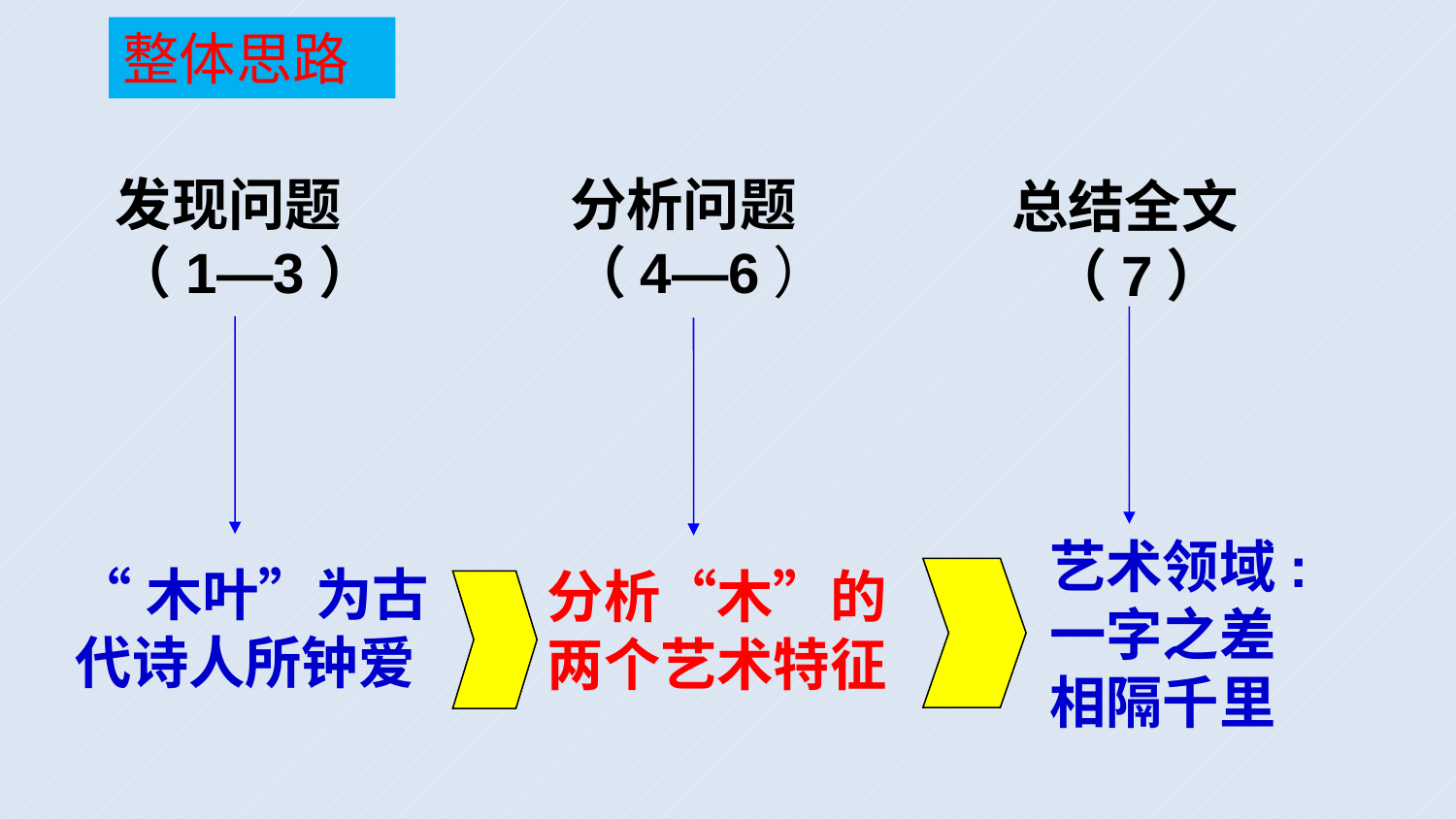

整体思路

发现问题（1—3）
分析问题
（4—6）
总结全文
  （7）

艺术领域:
一字之差
相隔千里
“木叶”为古代诗人所钟爱
分析“木”的两个艺术特征